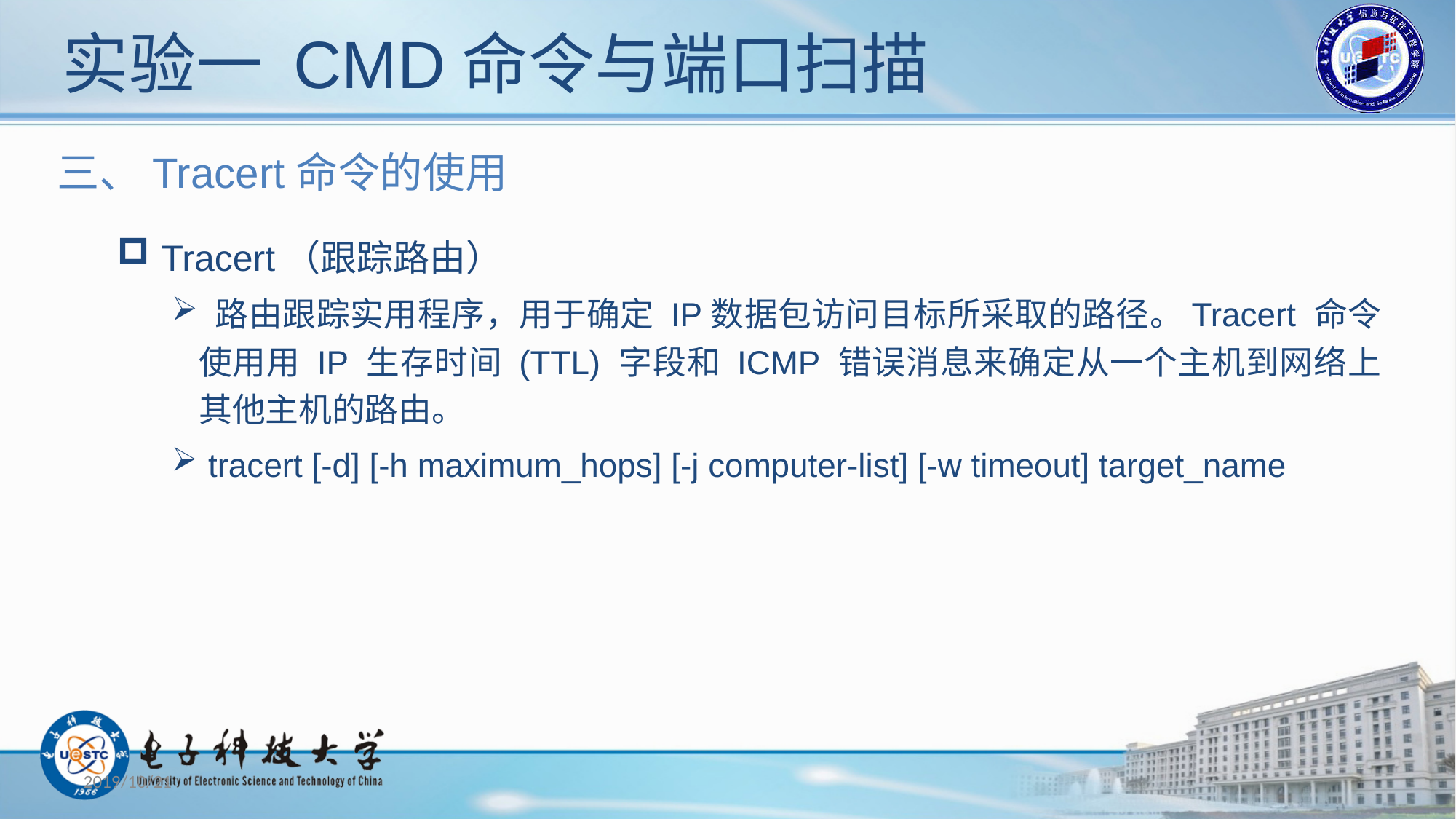

# 实验一 CMD命令与端口扫描
三、Tracert命令的使用
 Tracert（跟踪路由）
 路由跟踪实用程序，用于确定 IP数据包访问目标所采取的路径。Tracert 命令使用用 IP 生存时间 (TTL) 字段和 ICMP 错误消息来确定从一个主机到网络上其他主机的路由。
 tracert [-d] [-h maximum_hops] [-j computer-list] [-w timeout] target_name
2019/10/21